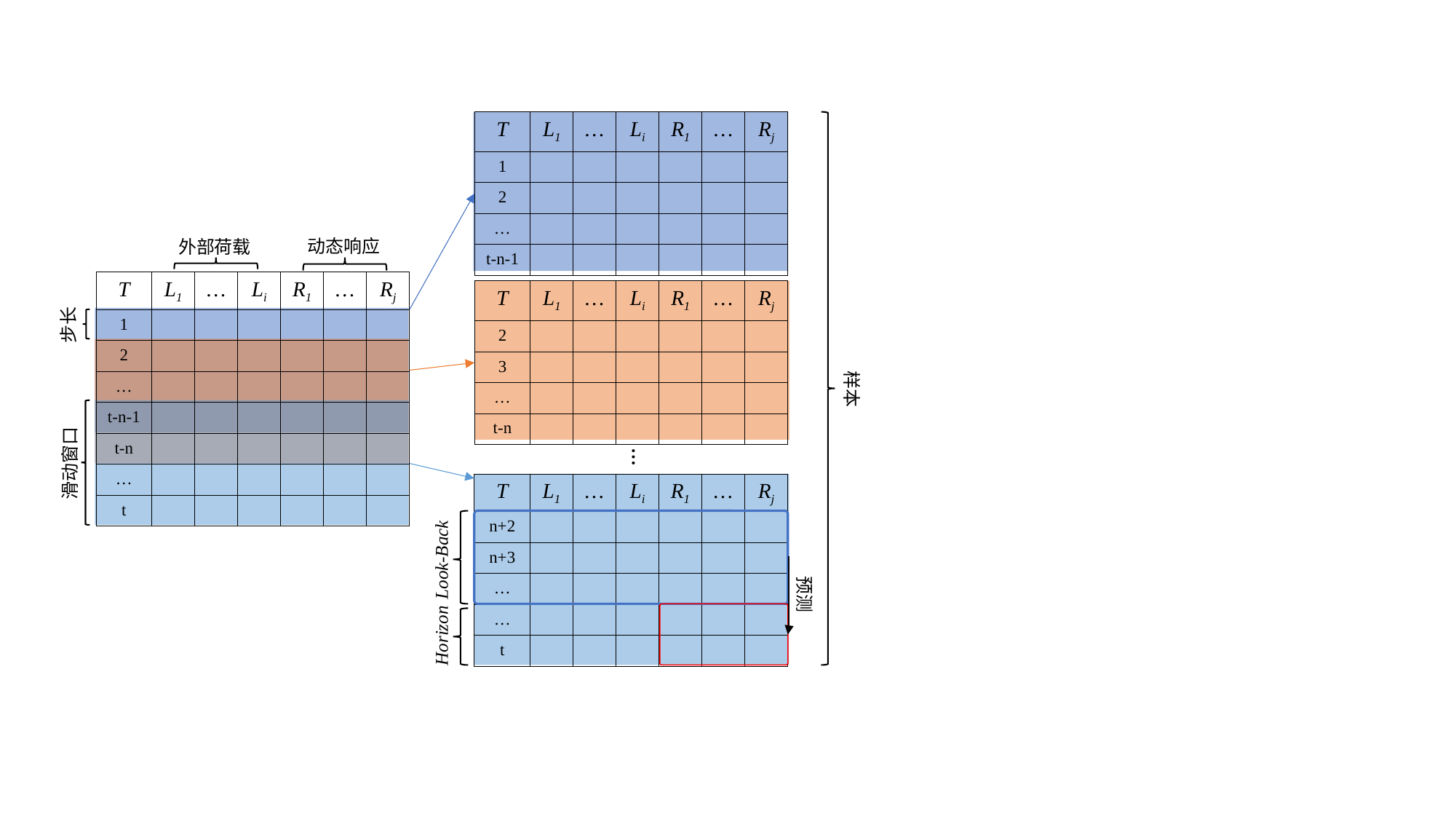

| T | L1 | … | Li | R1 | … | Rj |
| --- | --- | --- | --- | --- | --- | --- |
| 1 |  |  |  |  |  |  |
| 2 |  |  |  |  |  |  |
| … |  |  |  |  |  |  |
| t-n-1 |  |  |  |  |  |  |

动态响应
外部荷载
| T | L1 | … | Li | R1 | … | Rj |
| --- | --- | --- | --- | --- | --- | --- |
| 1 |  |  |  |  |  |  |
| 2 |  |  |  |  |  |  |
| … |  |  |  |  |  |  |
| t-n-1 |  |  |  |  |  |  |
| t-n |  |  |  |  |  |  |
| … |  |  |  |  |  |  |
| t |  |  |  |  |  |  |

| T | L1 | … | Li | R1 | … | Rj |
| --- | --- | --- | --- | --- | --- | --- |
| 2 |  |  |  |  |  |  |
| 3 |  |  |  |  |  |  |
| … |  |  |  |  |  |  |
| t-n |  |  |  |  |  |  |
步长

样本

…
滑动窗口

| T | L1 | … | Li | R1 | … | Rj |
| --- | --- | --- | --- | --- | --- | --- |
| n+2 |  |  |  |  |  |  |
| n+3 |  |  |  |  |  |  |
| … |  |  |  |  |  |  |
| … |  |  |  |  |  |  |
| t |  |  |  |  |  |  |

Look-Back
预测

Horizon